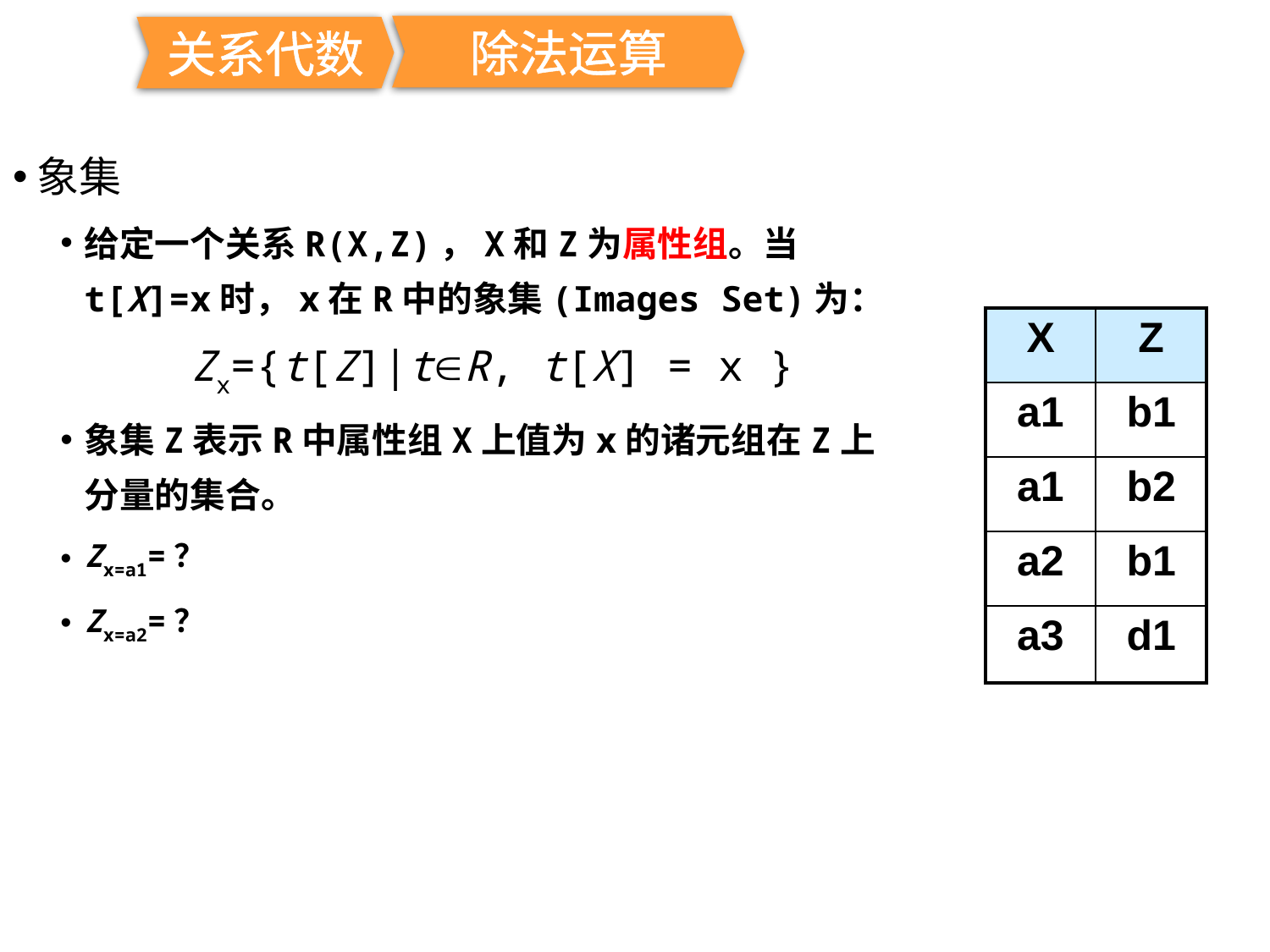

除法运算
关系代数
象集
给定一个关系R(X,Z)，X和Z为属性组。当t[X]=x时，x在R中的象集(Images Set)为：
       Zx={t[Z]|t∈R, t[X] = x }
象集Z表示R中属性组X上值为x的诸元组在Z上分量的集合。
Zx=a1=？
Zx=a2=？

| X | Z |
| --- | --- |
| a1 | b1 |
| a1 | b2 |
| a2 | b1 |
| a3 | d1 |